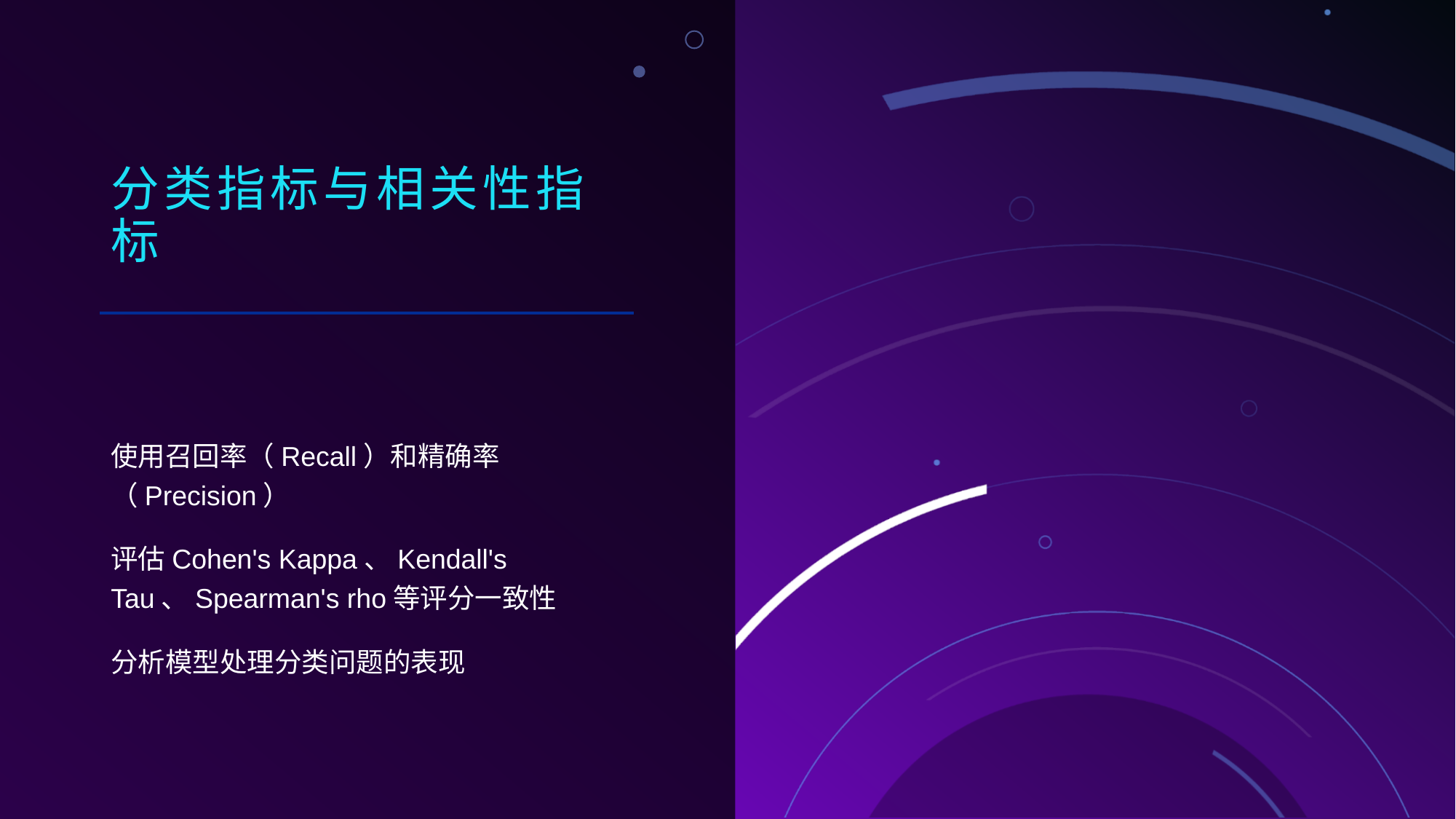

# 分类指标与相关性指标

使用召回率（Recall）和精确率（Precision）
评估Cohen's Kappa、Kendall's Tau、Spearman's rho等评分一致性
分析模型处理分类问题的表现